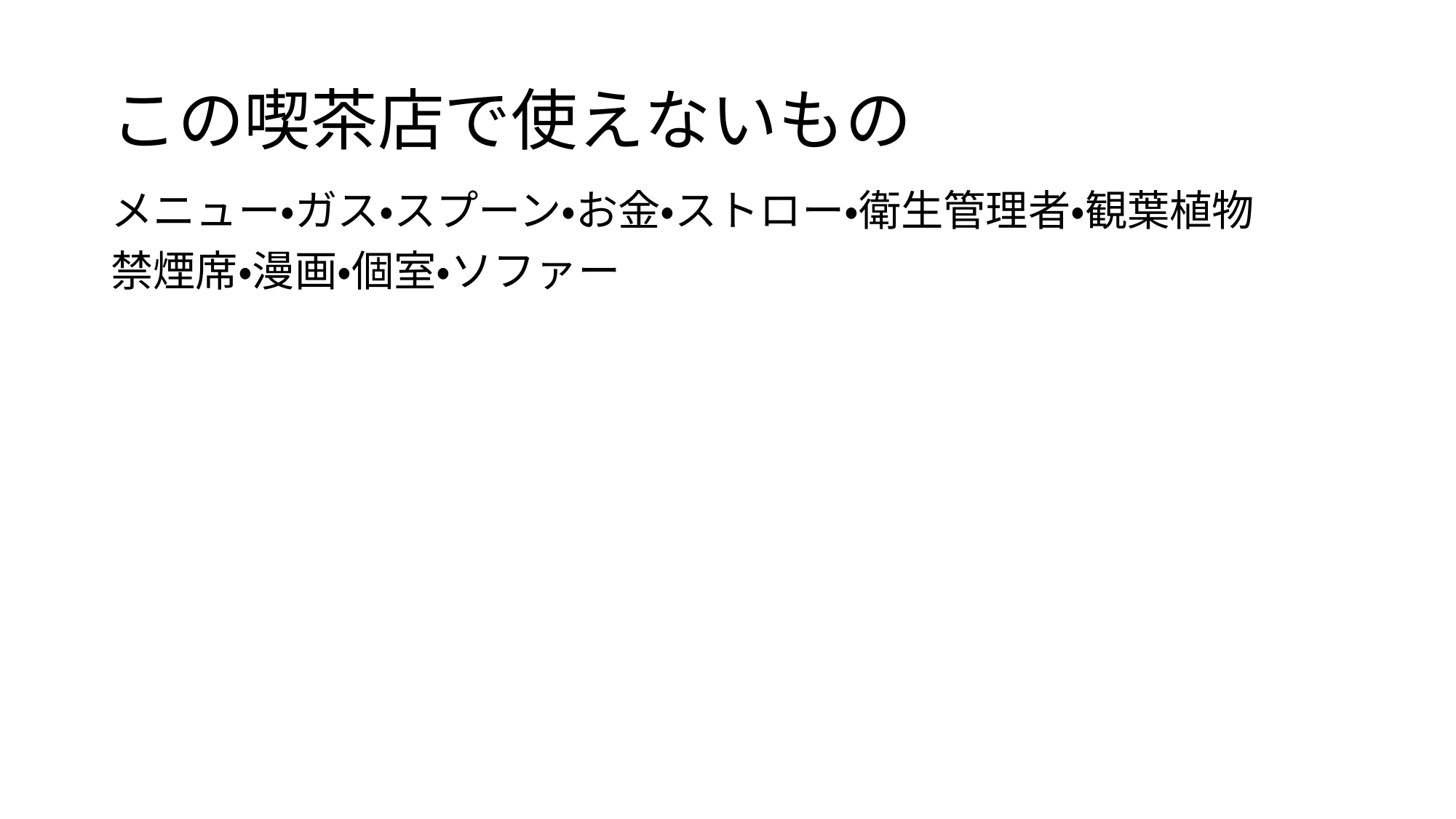

# この喫茶店で使えないもの
メニュー・ガス・スプーン・お金・ストロー・衛生管理者・観葉植物
禁煙席・漫画・個室・ソファー